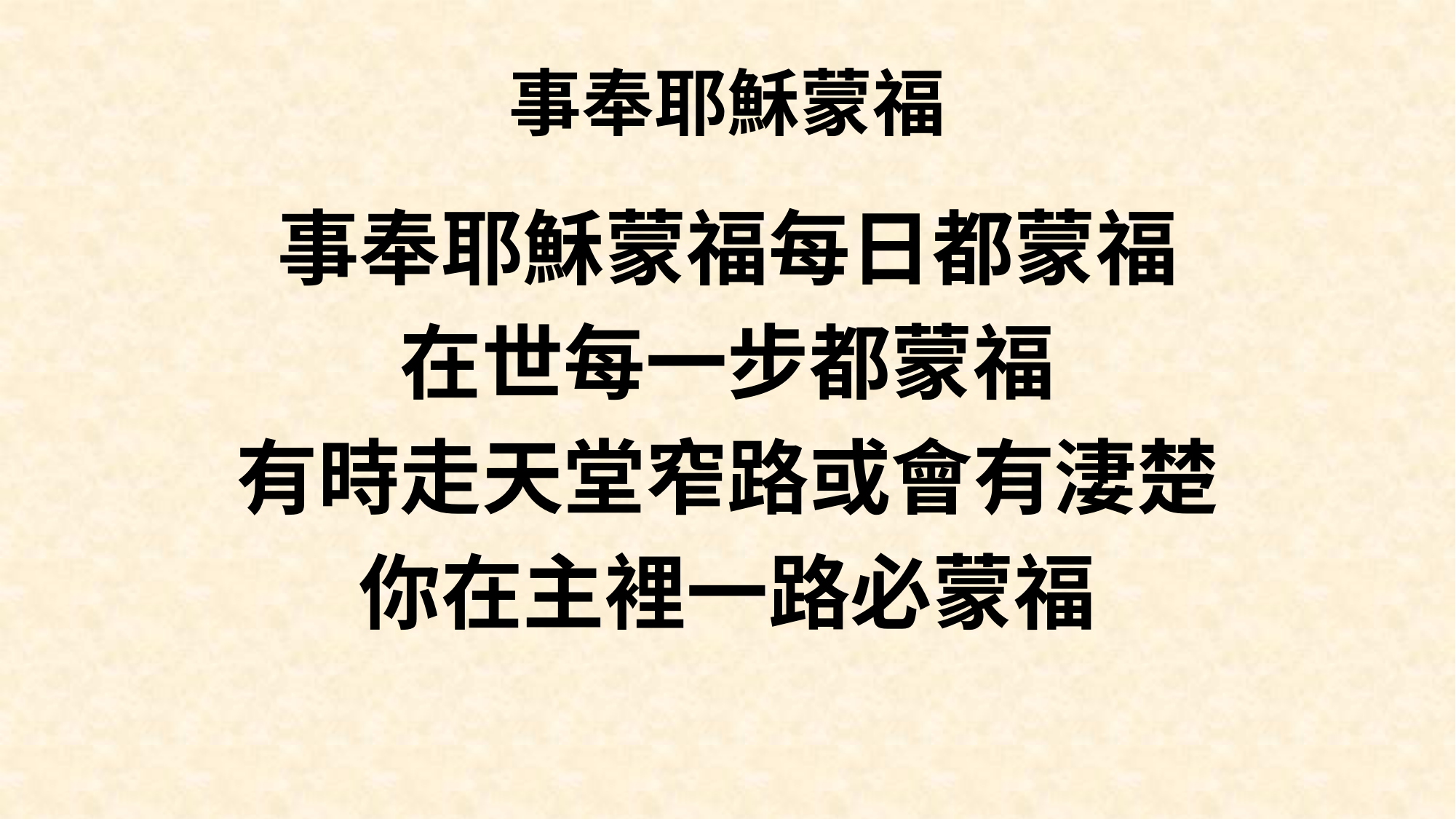

# 事奉耶穌蒙福
事奉耶穌蒙福每日都蒙福
在世每一步都蒙福
有時走天堂窄路或會有淒楚
你在主裡一路必蒙福